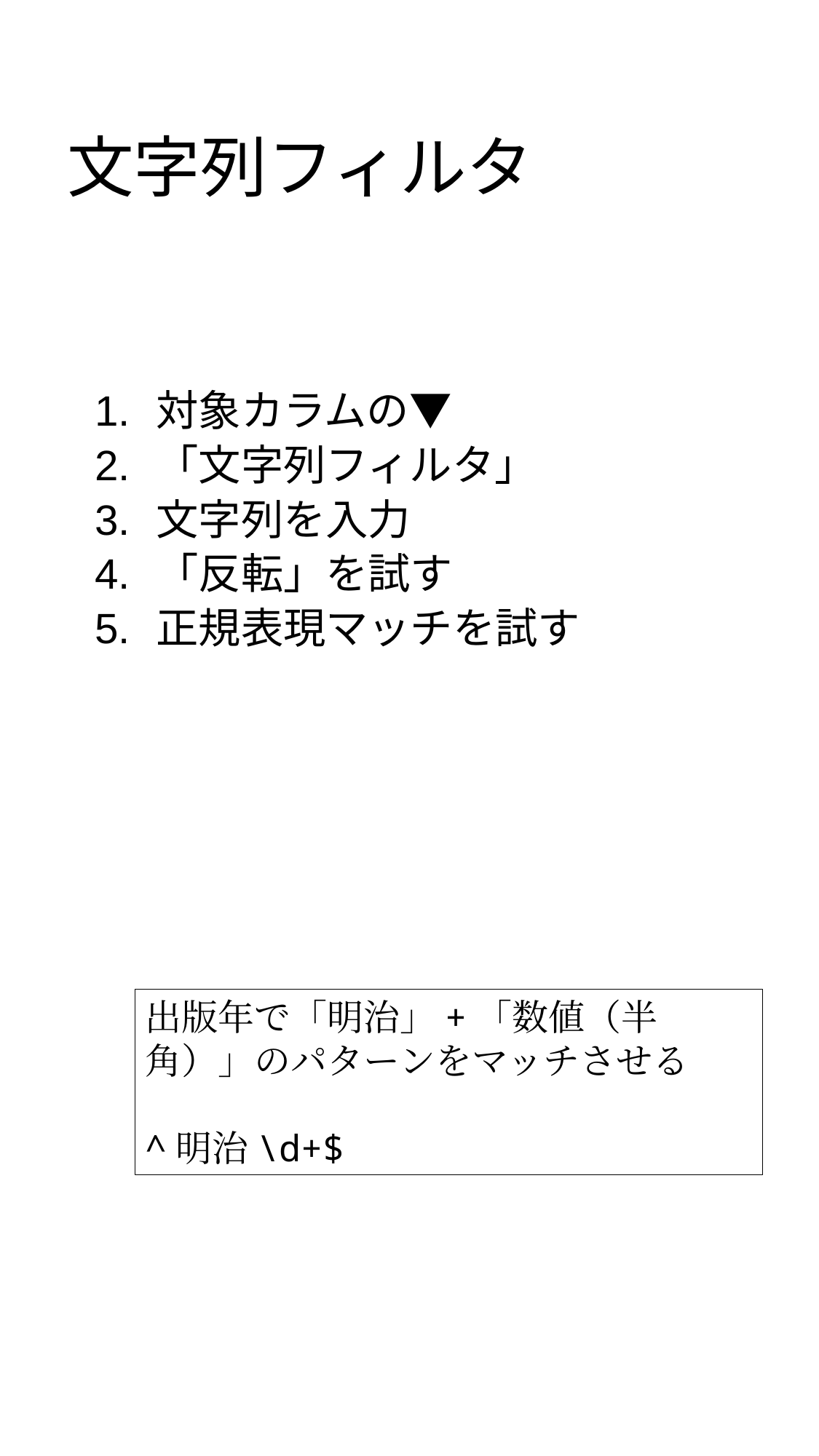

# 文字列フィルタ
対象カラムの▼
「文字列フィルタ」
文字列を入力
「反転」を試す
正規表現マッチを試す

出版年で「明治」+「数値（半角）」のパターンをマッチさせる

^明治\d+$